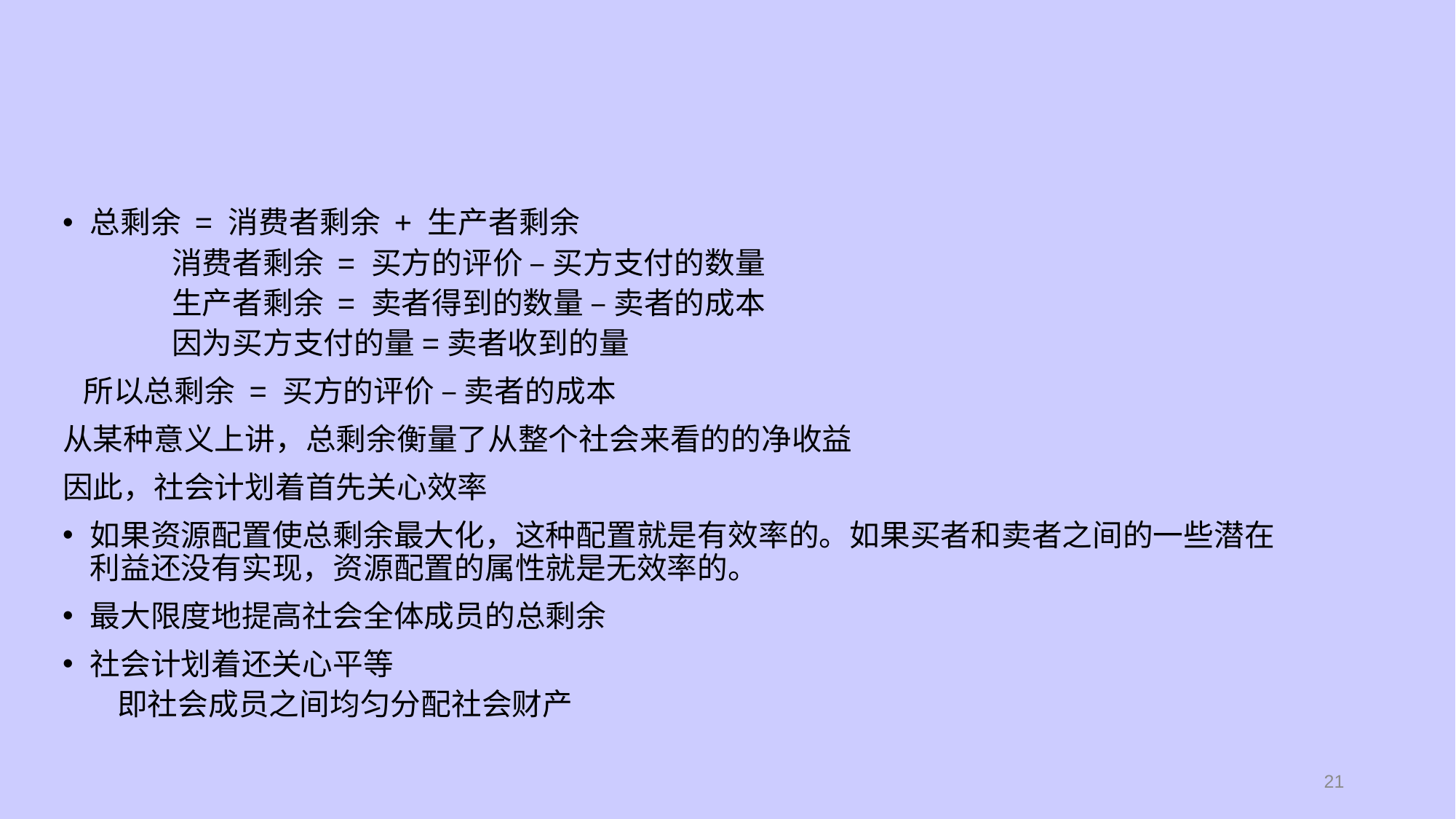

#
总剩余 = 消费者剩余 + 生产者剩余
消费者剩余 = 买方的评价 – 买方支付的数量
生产者剩余 = 卖者得到的数量 – 卖者的成本
因为买方支付的量=卖者收到的量
  所以总剩余 = 买方的评价 – 卖者的成本
从某种意义上讲，总剩余衡量了从整个社会来看的的净收益
因此，社会计划着首先关心效率
如果资源配置使总剩余最大化，这种配置就是有效率的。如果买者和卖者之间的一些潜在利益还没有实现，资源配置的属性就是无效率的。
最大限度地提高社会全体成员的总剩余
社会计划着还关心平等
即社会成员之间均匀分配社会财产

21